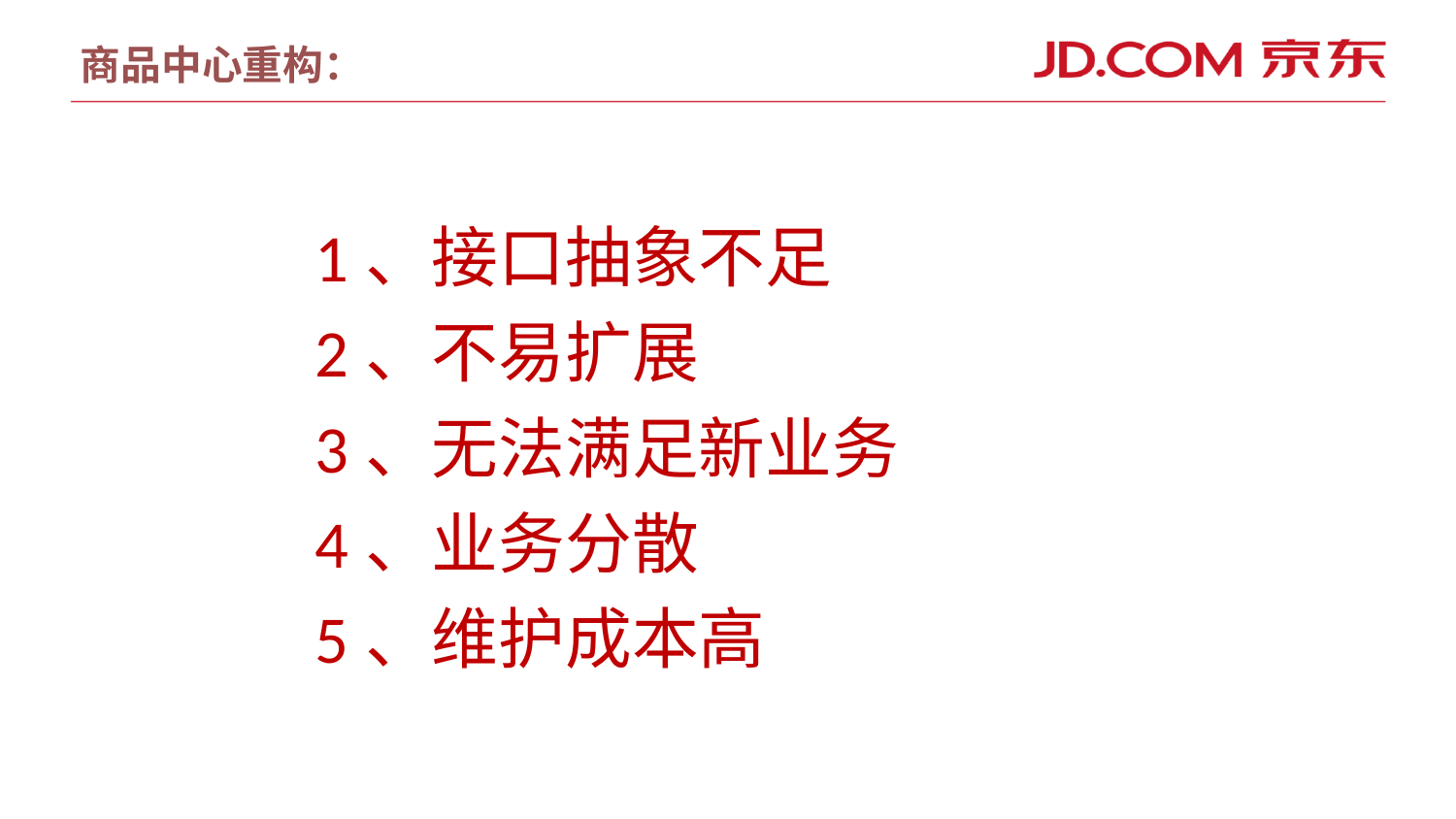

商品中心重构：
1、接口抽象不足
2、不易扩展
3、无法满足新业务
4、业务分散
5、维护成本高